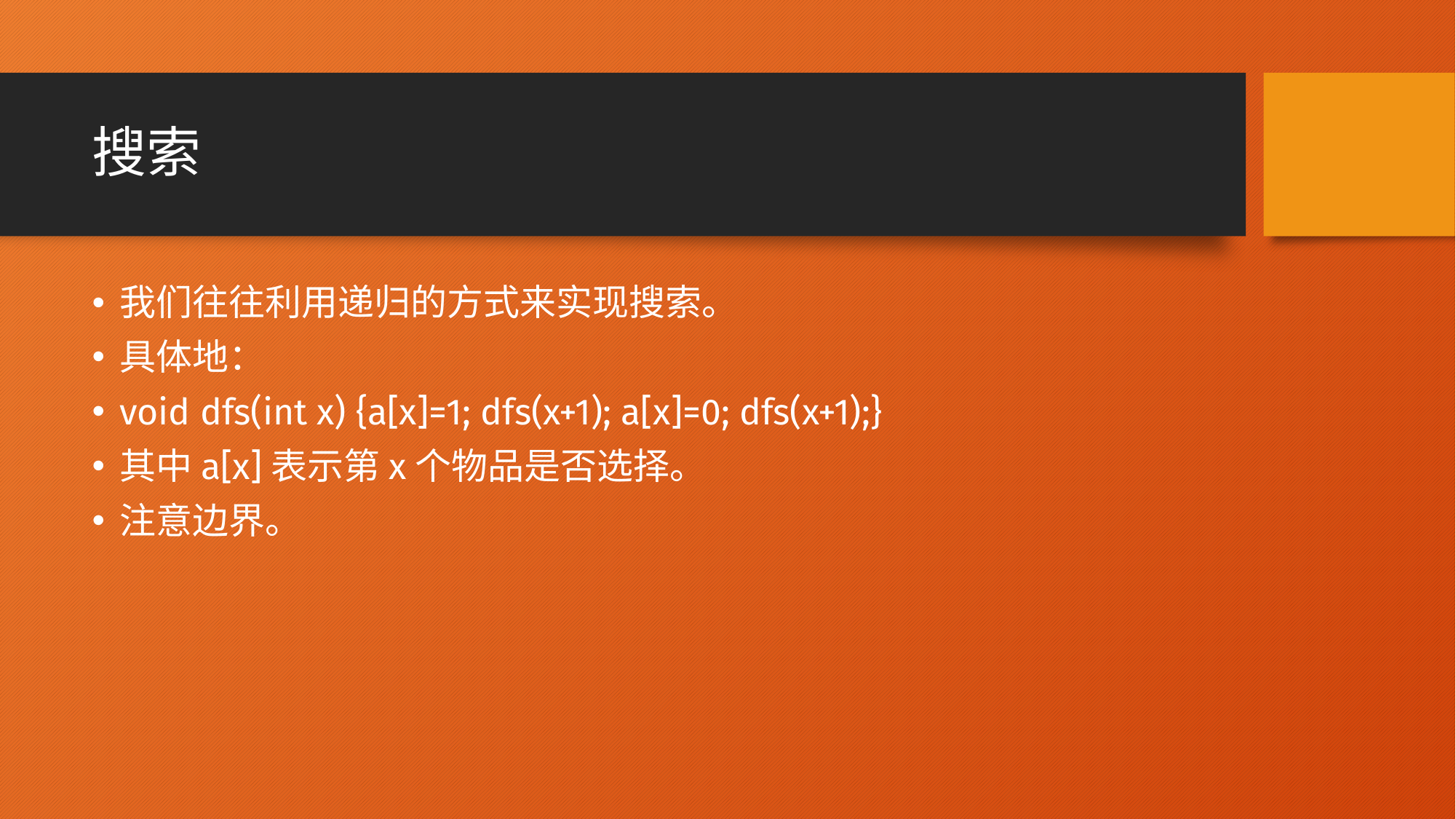

# 搜索
我们往往利用递归的方式来实现搜索。
具体地：
void dfs(int x) {a[x]=1; dfs(x+1); a[x]=0; dfs(x+1);}
其中a[x]表示第x个物品是否选择。
注意边界。